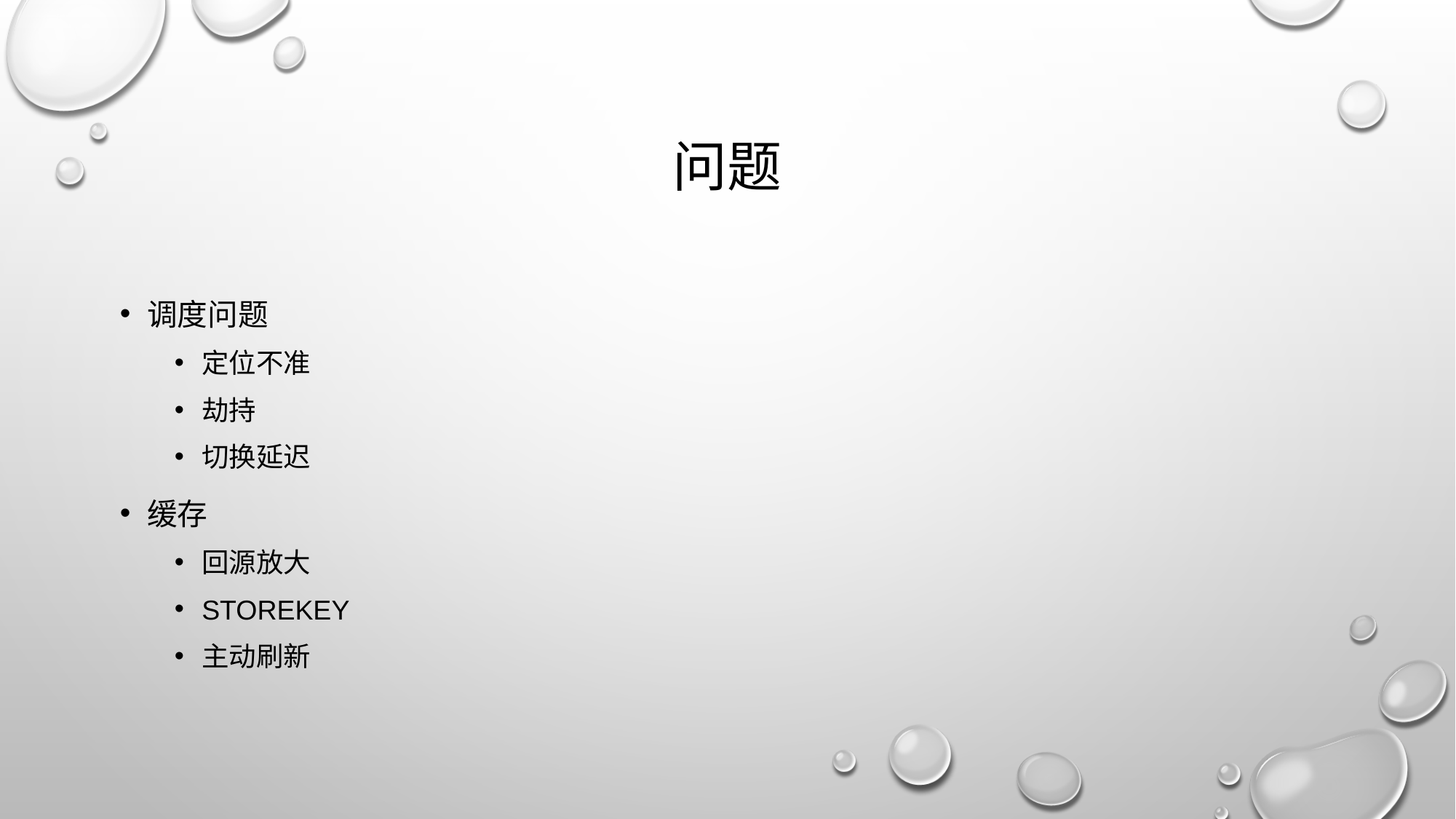

# 问题
调度问题
定位不准
劫持
切换延迟
缓存
回源放大
storekey
主动刷新